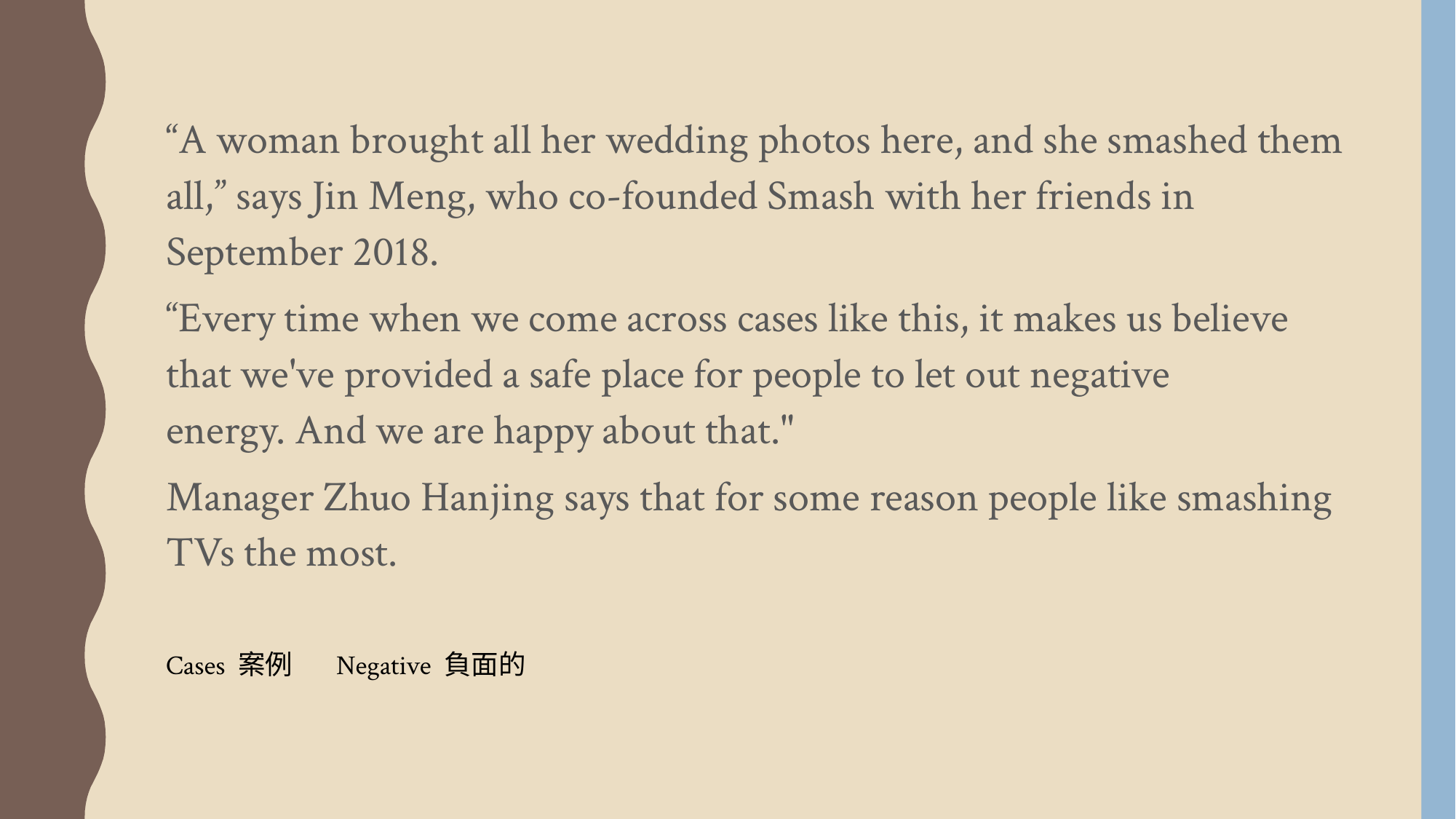

“A woman brought all her wedding photos here, and she smashed them all,” says Jin Meng, who co-founded Smash with her friends in September 2018.
“Every time when we come across cases like this, it makes us believe that we've provided a safe place for people to let out negative energy. And we are happy about that."
Manager Zhuo Hanjing says that for some reason people like smashing TVs the most.
Cases 案例      Negative 負面的